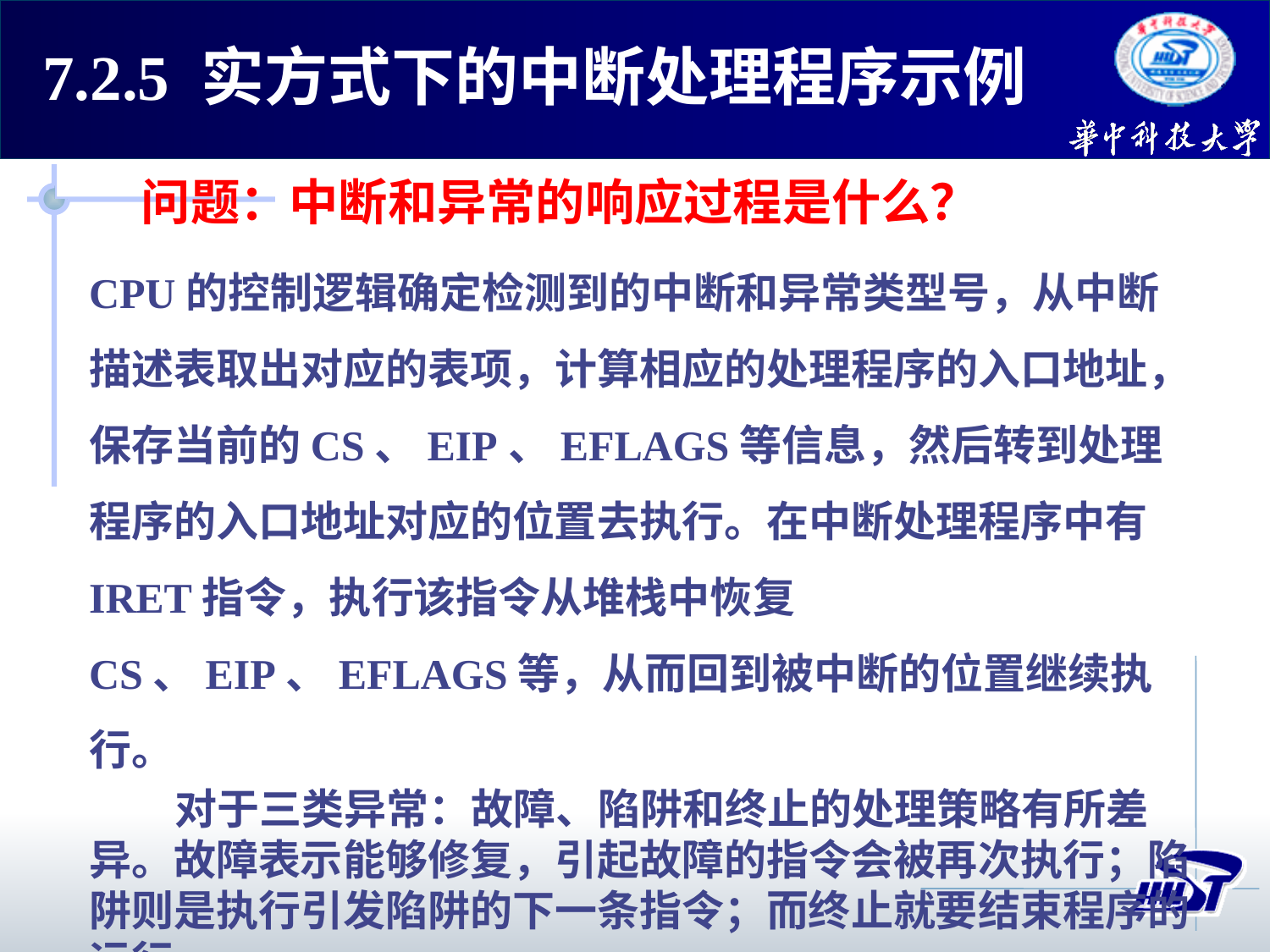

7.2.5 实方式下的中断处理程序示例
问题：中断和异常的响应过程是什么？
CPU的控制逻辑确定检测到的中断和异常类型号，从中断描述表取出对应的表项，计算相应的处理程序的入口地址，保存当前的CS、EIP、EFLAGS等信息，然后转到处理程序的入口地址对应的位置去执行。在中断处理程序中有IRET指令，执行该指令从堆栈中恢复CS、EIP、EFLAGS等，从而回到被中断的位置继续执行。
        对于三类异常：故障、陷阱和终止的处理策略有所差异。故障表示能够修复，引起故障的指令会被再次执行；陷阱则是执行引发陷阱的下一条指令；而终止就要结束程序的运行。